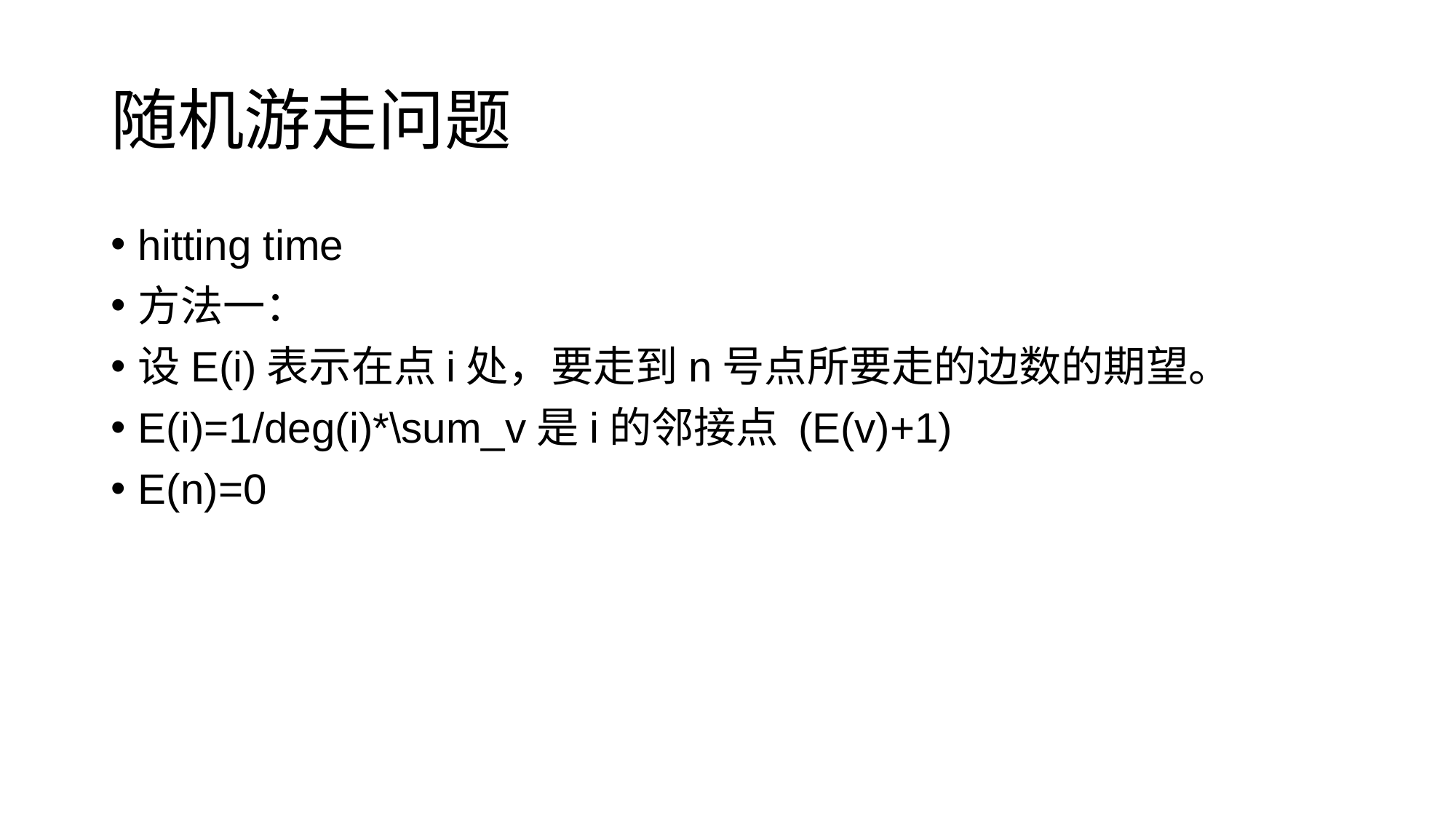

# 随机游走问题
hitting time
方法一：
设E(i)表示在点i处，要走到n号点所要走的边数的期望。
E(i)=1/deg(i)*\sum_v是i的邻接点 (E(v)+1)
E(n)=0